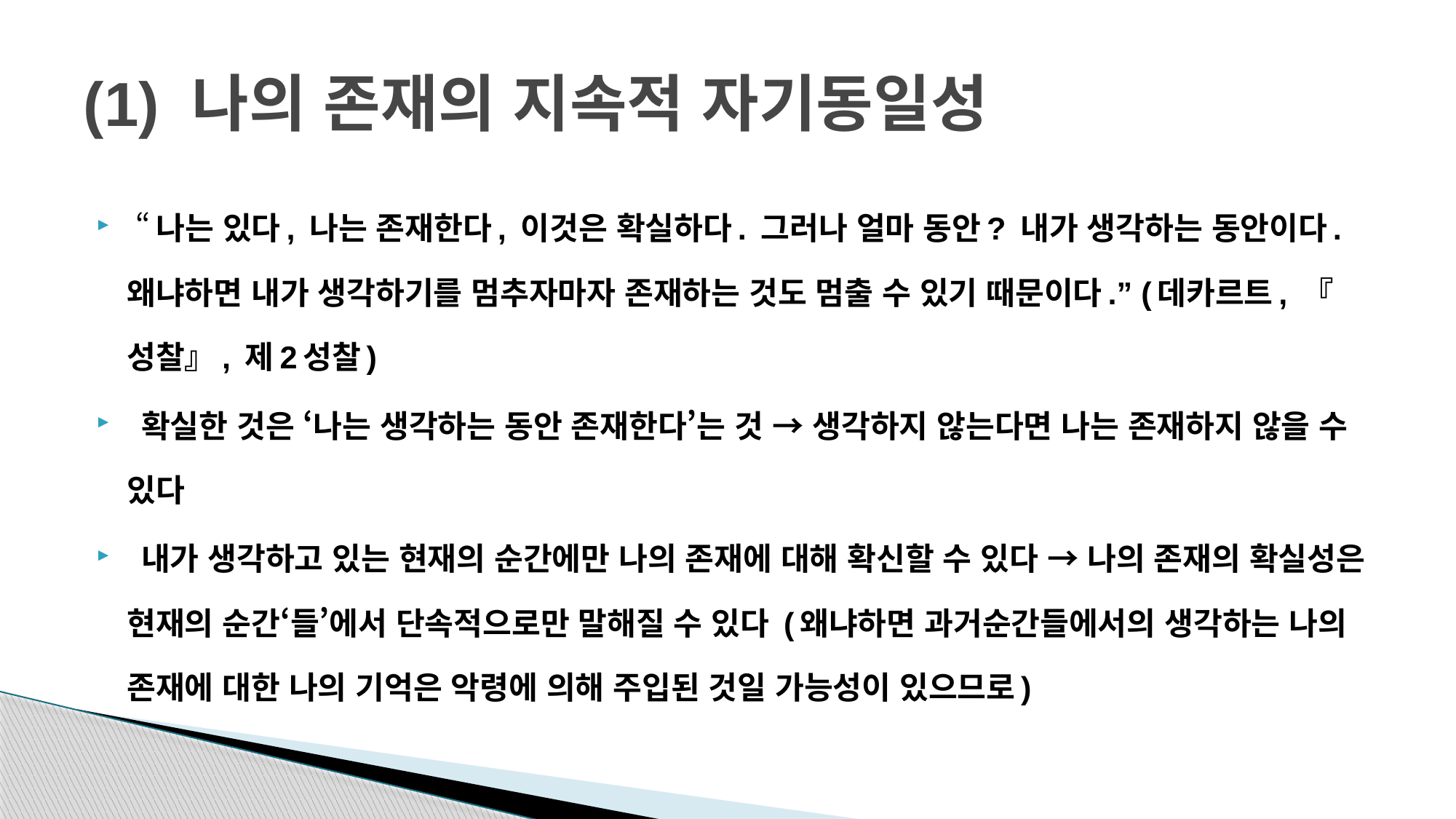

# (1) 나의 존재의 지속적 자기동일성
 “나는 있다, 나는 존재한다, 이것은 확실하다. 그러나 얼마 동안? 내가 생각하는 동안이다. 왜냐하면 내가 생각하기를 멈추자마자 존재하는 것도 멈출 수 있기 때문이다.” (데카르트, 『성찰』, 제2성찰)
 확실한 것은 ‘나는 생각하는 동안 존재한다’는 것 → 생각하지 않는다면 나는 존재하지 않을 수 있다
 내가 생각하고 있는 현재의 순간에만 나의 존재에 대해 확신할 수 있다 → 나의 존재의 확실성은 현재의 순간‘들’에서 단속적으로만 말해질 수 있다 (왜냐하면 과거순간들에서의 생각하는 나의 존재에 대한 나의 기억은 악령에 의해 주입된 것일 가능성이 있으므로)